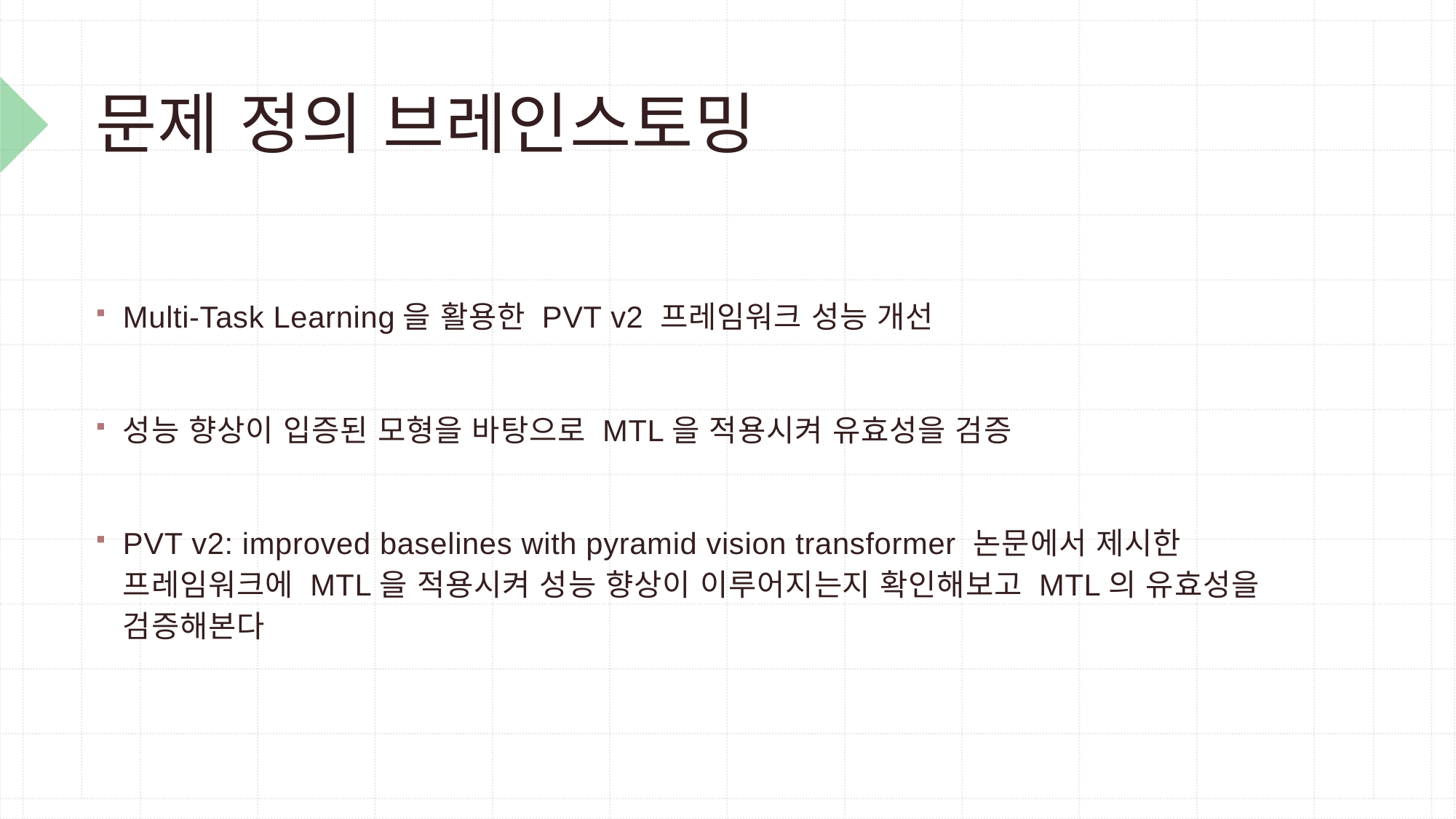

# 문제 정의 브레인스토밍
Multi-Task Learning을 활용한 PVT v2 프레임워크 성능 개선

성능 향상이 입증된 모형을 바탕으로 MTL을 적용시켜 유효성을 검증

PVT v2: improved baselines with pyramid vision transformer 논문에서 제시한 프레임워크에 MTL을 적용시켜 성능 향상이 이루어지는지 확인해보고 MTL의 유효성을 검증해본다